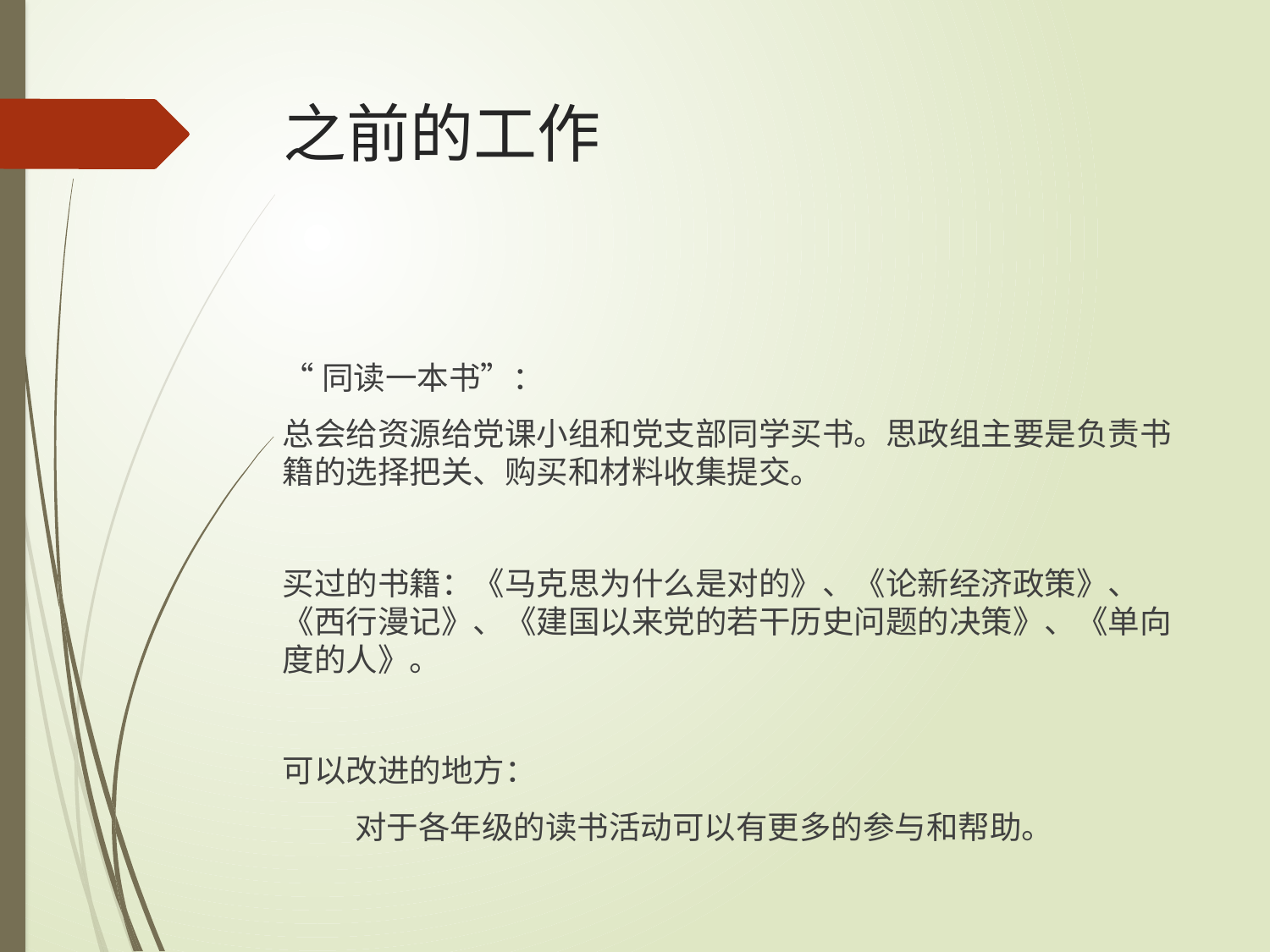

# 之前的工作

“同读一本书”：
总会给资源给党课小组和党支部同学买书。思政组主要是负责书籍的选择把关、购买和材料收集提交。

买过的书籍：《马克思为什么是对的》、《论新经济政策》、《西行漫记》、《建国以来党的若干历史问题的决策》、《单向度的人》。

可以改进的地方：
         对于各年级的读书活动可以有更多的参与和帮助。